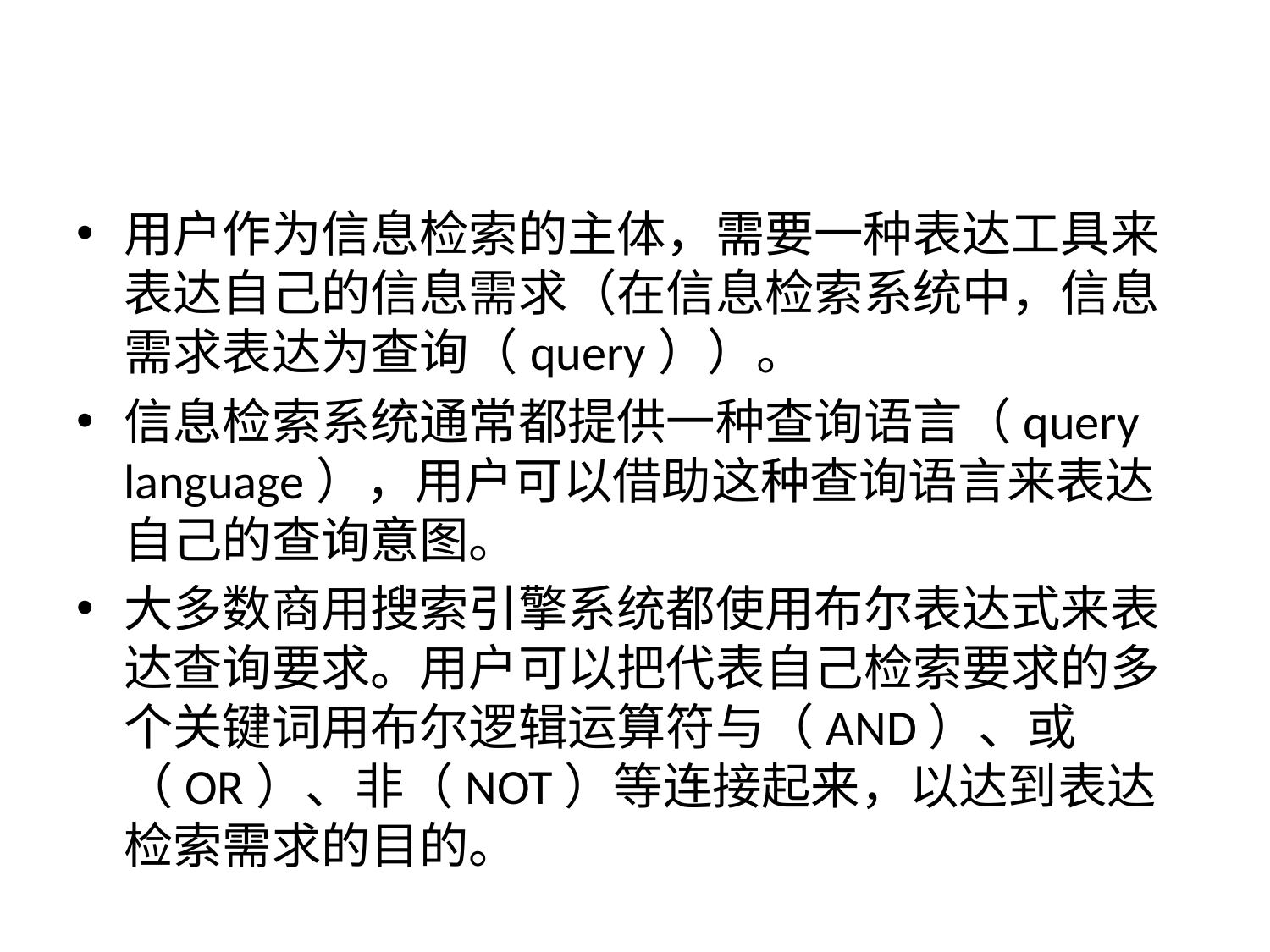

#
用户作为信息检索的主体，需要一种表达工具来表达自己的信息需求（在信息检索系统中，信息需求表达为查询（query））。
信息检索系统通常都提供一种查询语言（query language），用户可以借助这种查询语言来表达自己的查询意图。
大多数商用搜索引擎系统都使用布尔表达式来表达查询要求。用户可以把代表自己检索要求的多个关键词用布尔逻辑运算符与（AND）、或（OR）、非（NOT）等连接起来，以达到表达检索需求的目的。